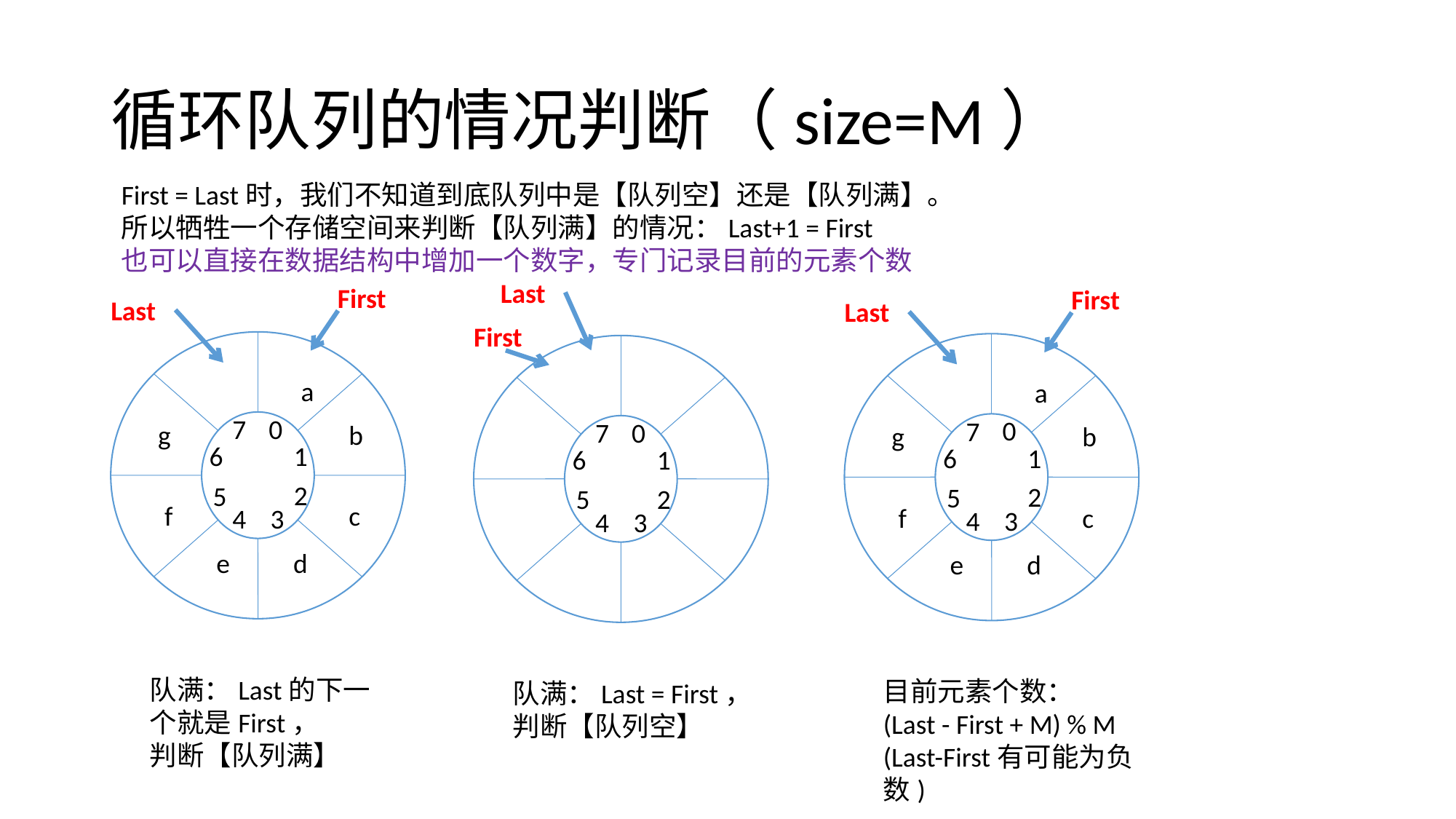

# 循环队列的情况判断（size=M）
First = Last时，我们不知道到底队列中是【队列空】还是【队列满】。
所以牺牲一个存储空间来判断【队列满】的情况：Last+1 = First
也可以直接在数据结构中增加一个数字，专门记录目前的元素个数
Last
First

0
7
6
1
2
5
4
3
队满：Last = First，判断【队列空】

First
Last

0
7
6
1
2
5
4
3
队满：Last的下一个就是First，
判断【队列满】
a
b
c
g
f
e
d
First
Last

0
7
6
1
2
5
4
3
目前元素个数：
(Last - First + M) % M
(Last-First有可能为负数)
a
b
c
g
f
e
d